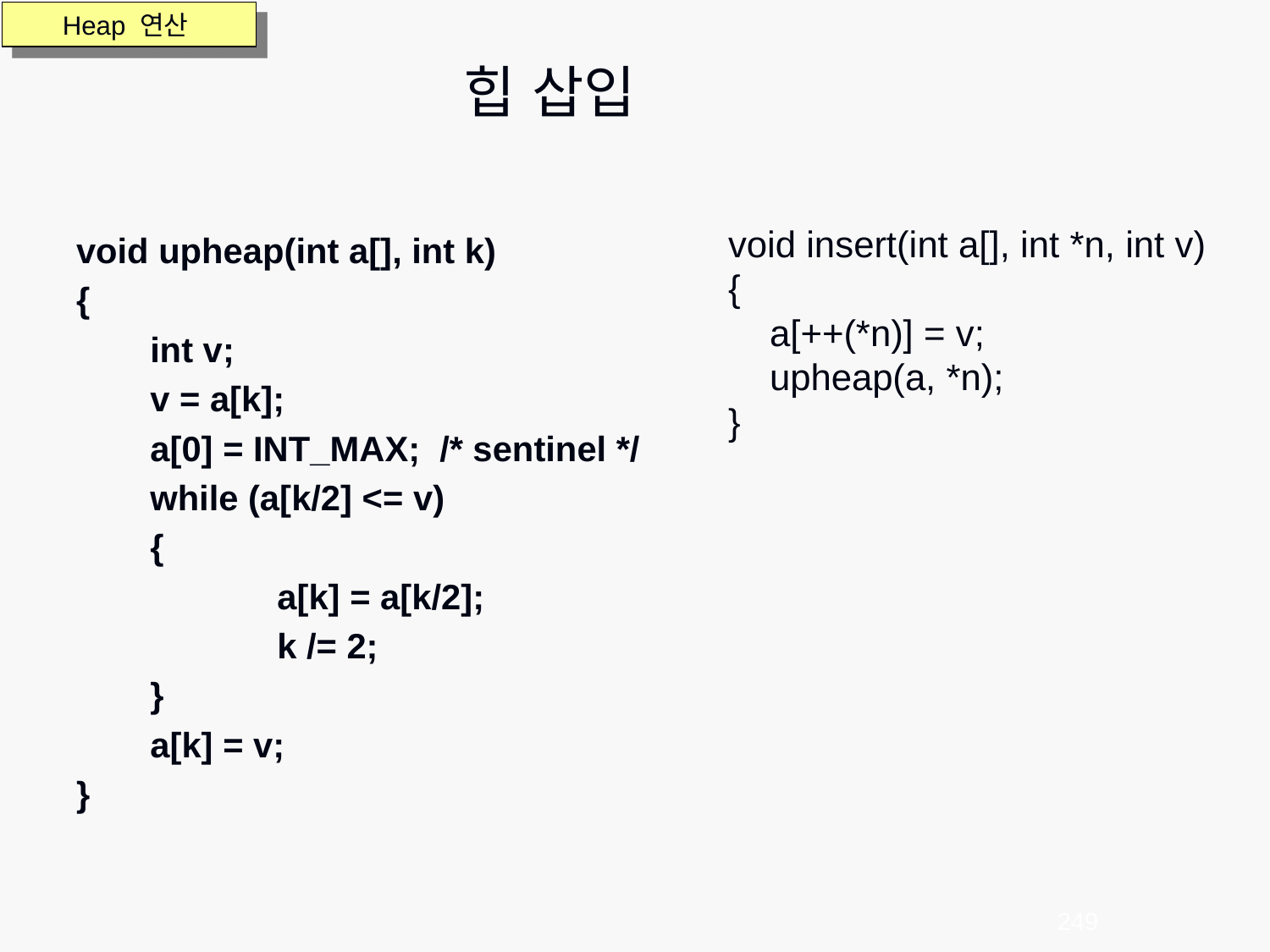

힙 삽입
void upheap(int a[], int k)
{
	int v;
	v = a[k];
	a[0] = INT_MAX;  /* sentinel */
	while (a[k/2] <= v)
	{
		a[k] = a[k/2];
		k /= 2;
	}
	a[k] = v;
}
Heap 연산
void insert(int a[], int *n, int v)
{
    a[++(*n)] = v;
    upheap(a, *n);
}

249